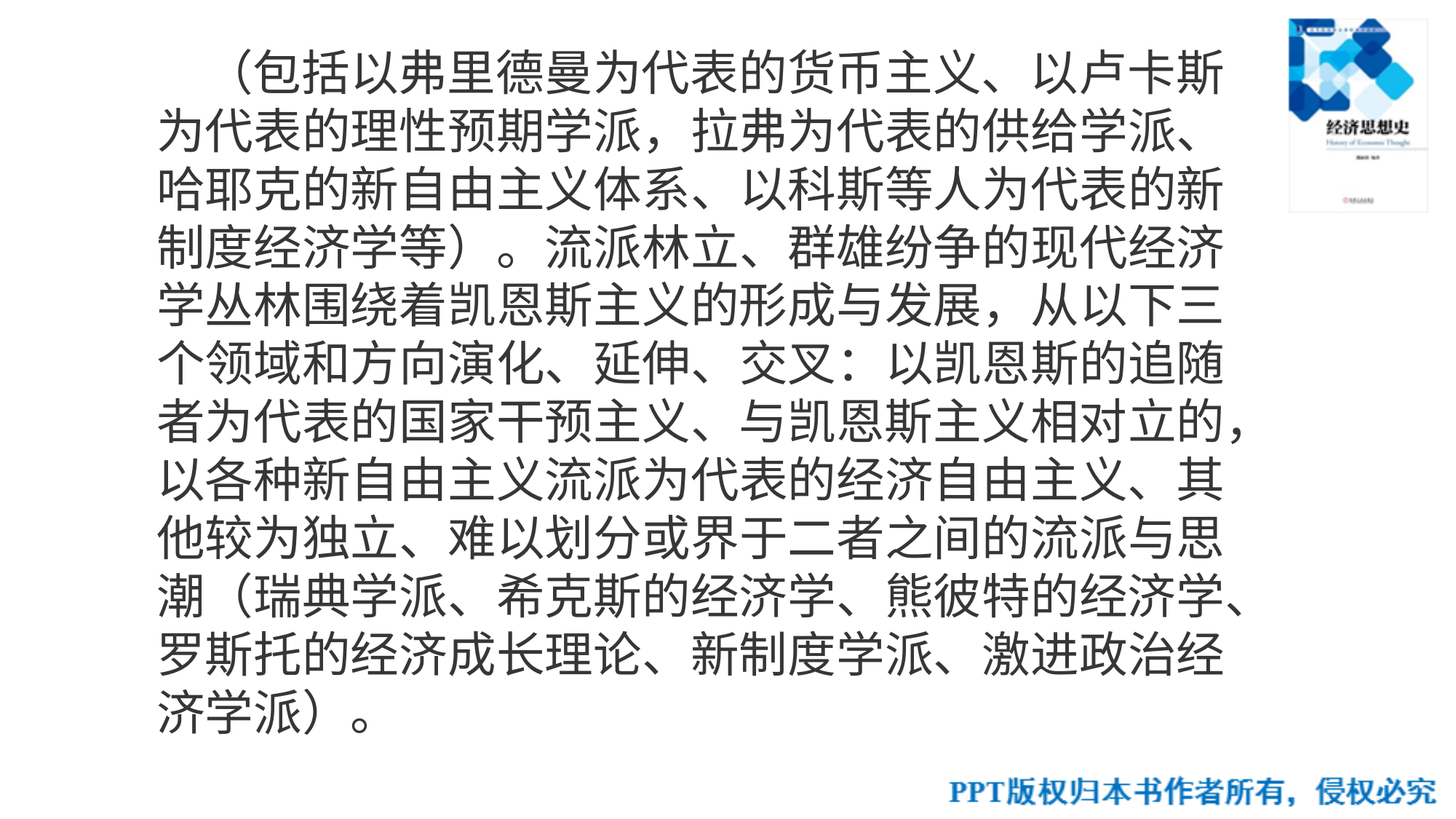

（包括以弗里德曼为代表的货币主义、以卢卡斯为代表的理性预期学派，拉弗为代表的供给学派、哈耶克的新自由主义体系、以科斯等人为代表的新制度经济学等）。流派林立、群雄纷争的现代经济学丛林围绕着凯恩斯主义的形成与发展，从以下三个领域和方向演化、延伸、交叉：以凯恩斯的追随者为代表的国家干预主义、与凯恩斯主义相对立的，以各种新自由主义流派为代表的经济自由主义、其他较为独立、难以划分或界于二者之间的流派与思潮（瑞典学派、希克斯的经济学、熊彼特的经济学、罗斯托的经济成长理论、新制度学派、激进政治经济学派）。